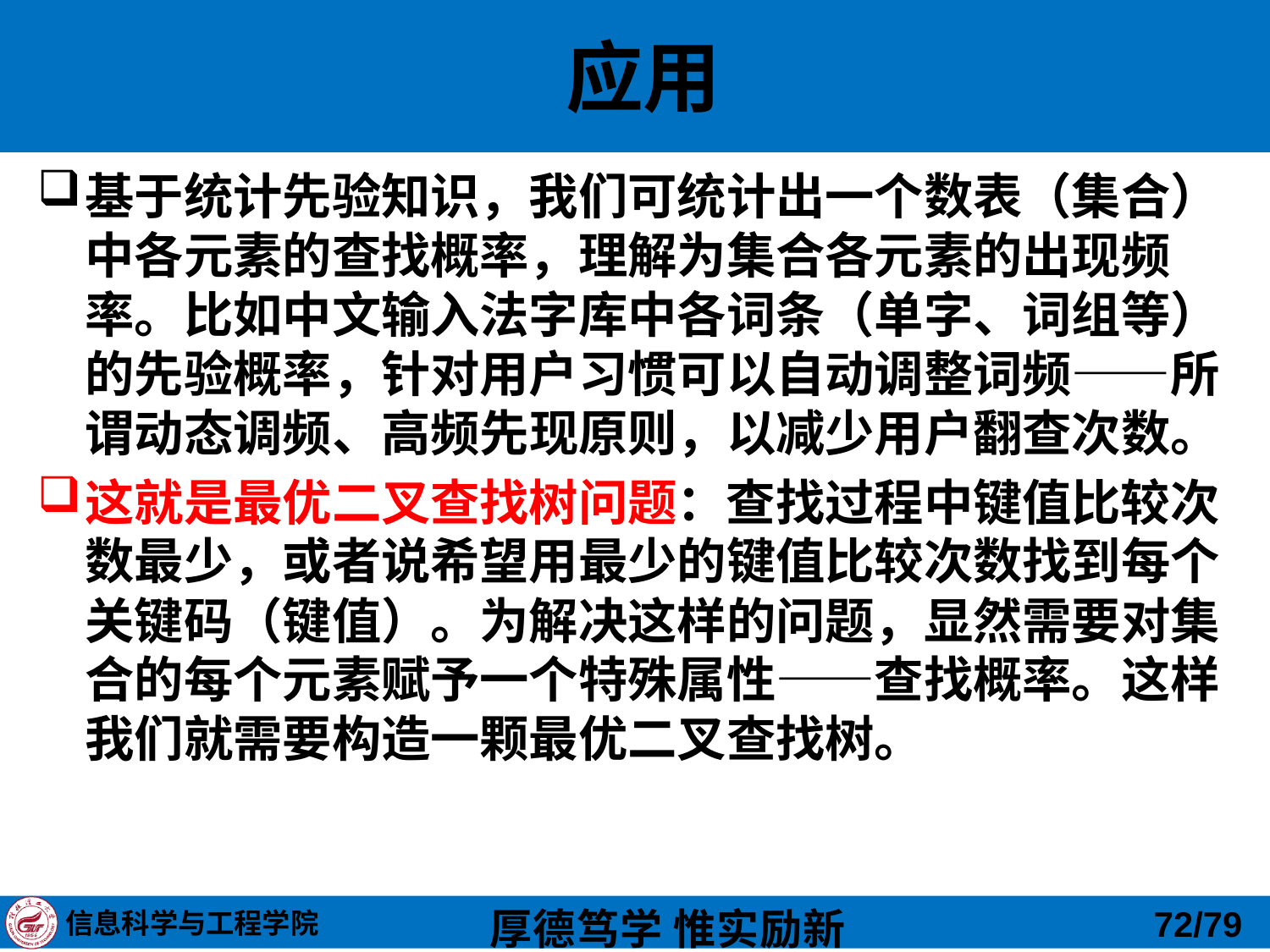

# 应用
基于统计先验知识，我们可统计出一个数表（集合）中各元素的查找概率，理解为集合各元素的出现频率。比如中文输入法字库中各词条（单字、词组等）的先验概率，针对用户习惯可以自动调整词频——所谓动态调频、高频先现原则，以减少用户翻查次数。
这就是最优二叉查找树问题：查找过程中键值比较次数最少，或者说希望用最少的键值比较次数找到每个关键码（键值）。为解决这样的问题，显然需要对集合的每个元素赋予一个特殊属性——查找概率。这样我们就需要构造一颗最优二叉查找树。
72/79